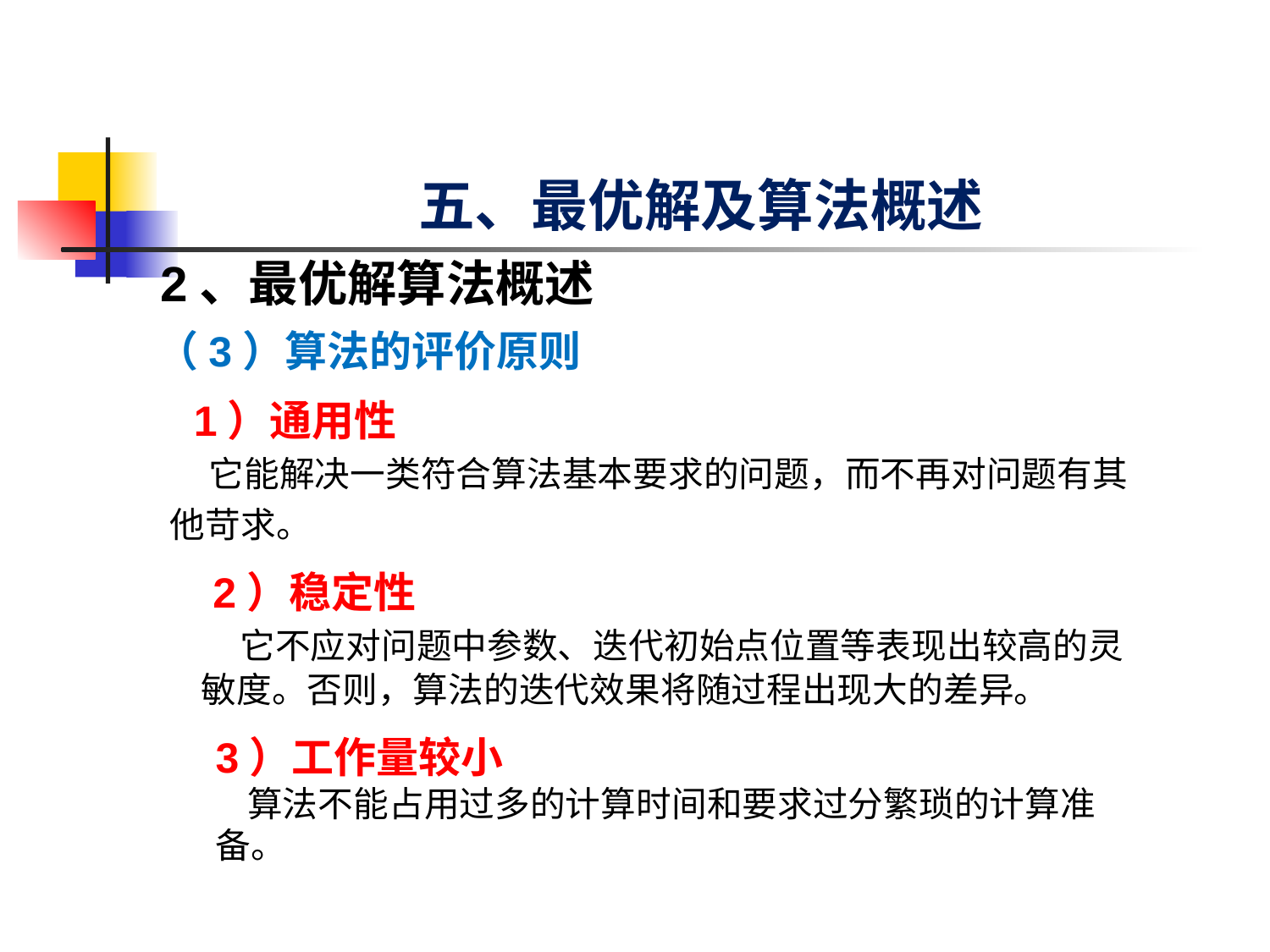

# 五、最优解及算法概述
2、最优解算法概述
（3）算法的评价原则
  1）通用性
   它能解决一类符合算法基本要求的问题，而不再对问题有其他苛求。
 2）稳定性
   它不应对问题中参数、迭代初始点位置等表现出较高的灵敏度。否则，算法的迭代效果将随过程出现大的差异。

3）工作量较小
   算法不能占用过多的计算时间和要求过分繁琐的计算准备。